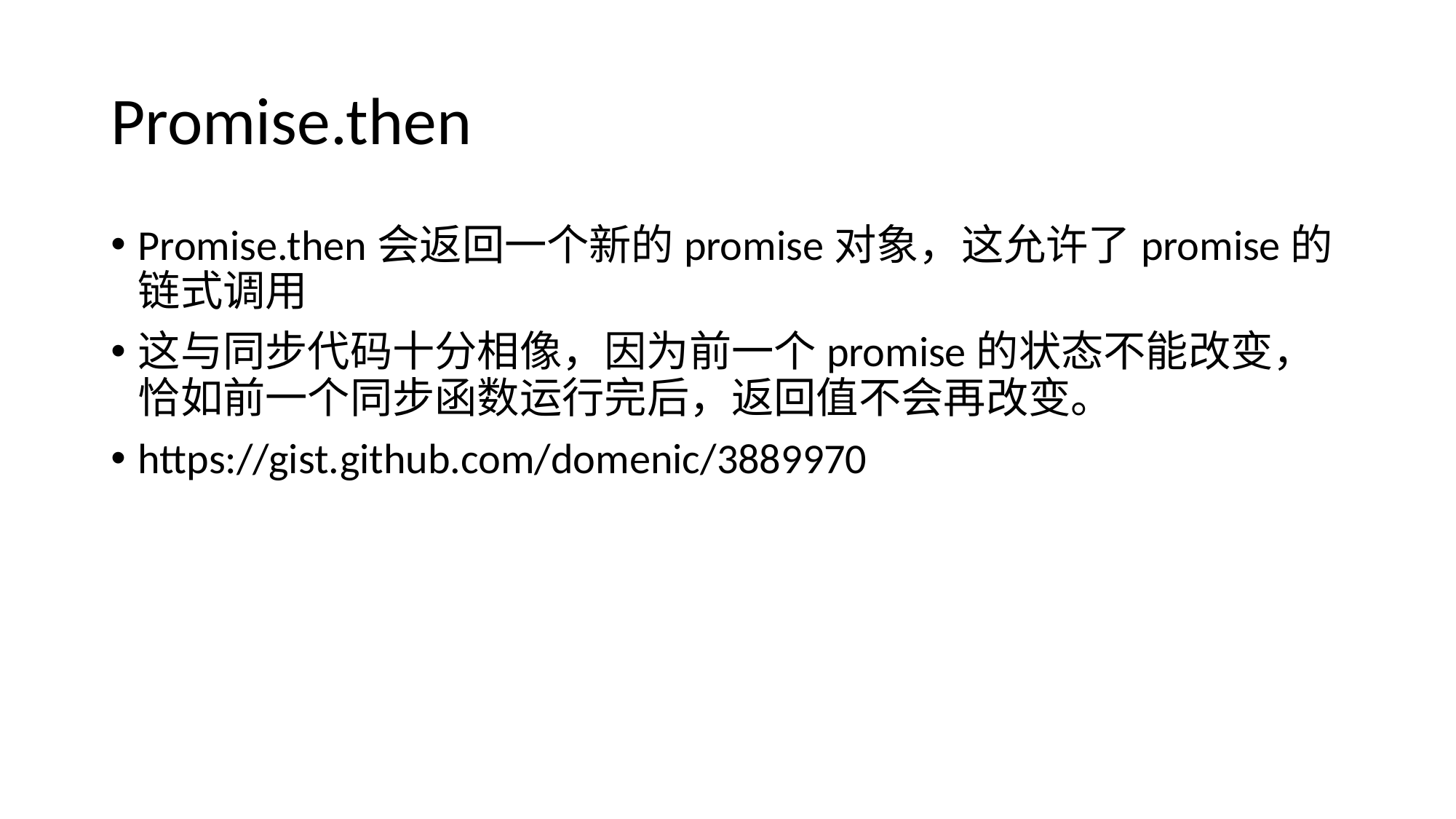

# Promise.then
Promise.then会返回一个新的promise对象，这允许了promise的链式调用
这与同步代码十分相像，因为前一个promise的状态不能改变，恰如前一个同步函数运行完后，返回值不会再改变。
https://gist.github.com/domenic/3889970